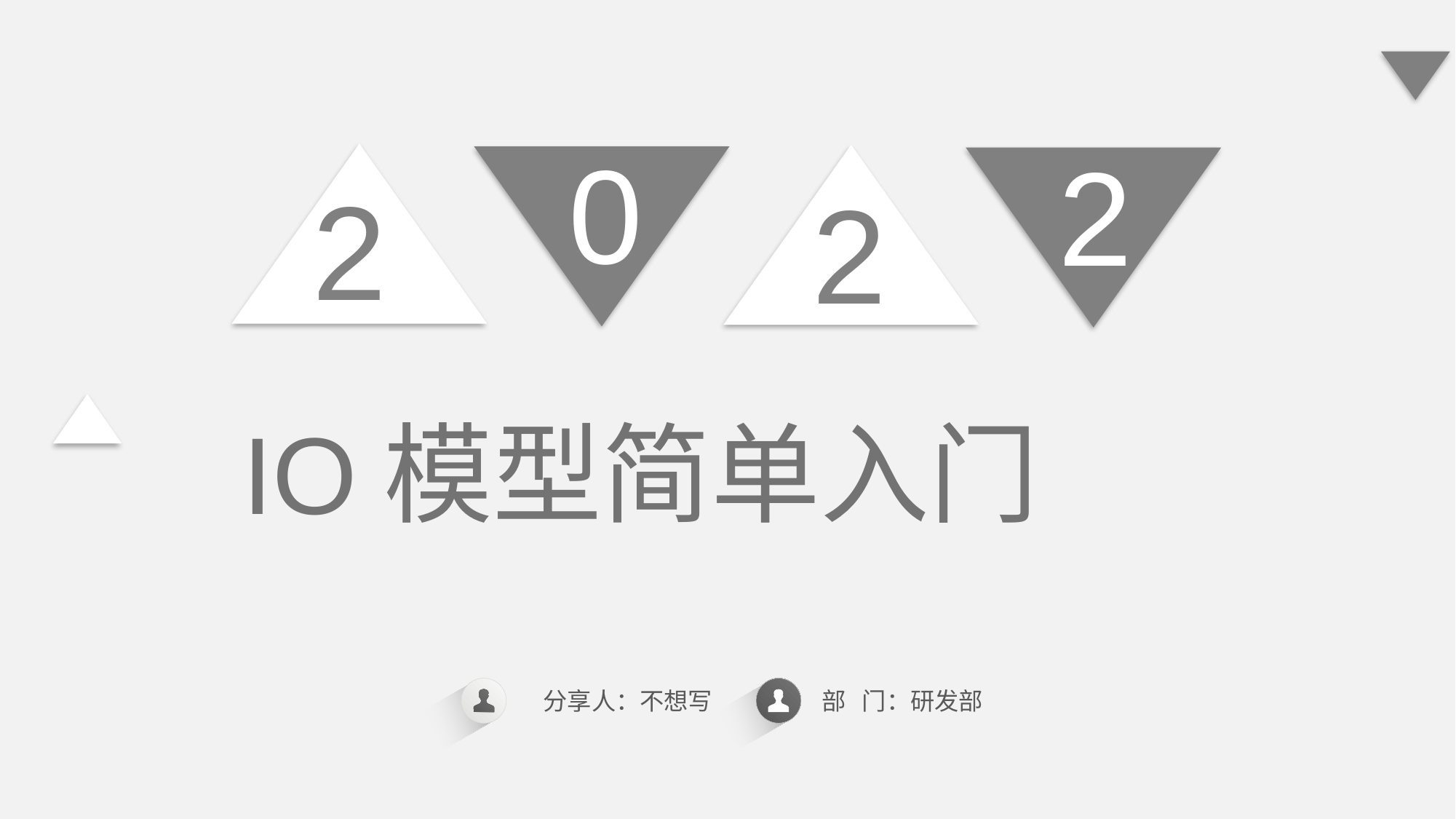

0
2

2
2

IO模型简单入门

分享人：不想写
部   门：研发部